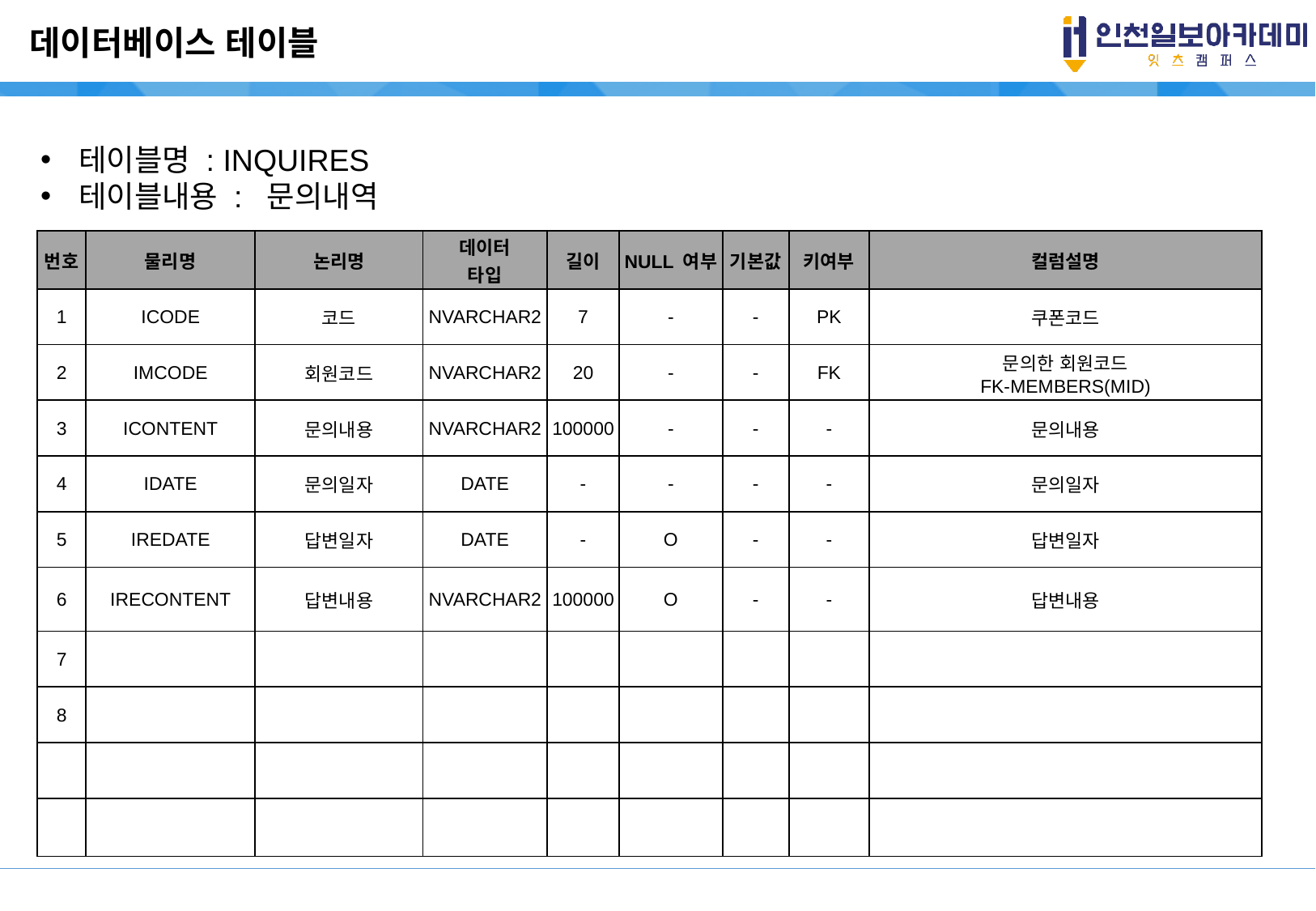

데이터베이스 테이블
테이블명 : INQUIRES
테이블내용 :  문의내역
| 번호 | 물리명 | 논리명 | 데이터 타입 | 길이 | NULL 여부 | 기본값 | 키여부 | 컬럼설명 |
| --- | --- | --- | --- | --- | --- | --- | --- | --- |
| 1 | ICODE | 코드 | NVARCHAR2 | 7 | - | - | PK | 쿠폰코드 |
| 2 | IMCODE | 회원코드 | NVARCHAR2 | 20 | - | - | FK | 문의한 회원코드 FK-MEMBERS(MID) |
| 3 | ICONTENT | 문의내용 | NVARCHAR2 | 100000 | - | - | - | 문의내용 |
| 4 | IDATE | 문의일자 | DATE | - | - | - | - | 문의일자 |
| 5 | IREDATE | 답변일자 | DATE | - | O | - | - | 답변일자 |
| 6 | IRECONTENT | 답변내용 | NVARCHAR2 | 100000 | O | - | - | 답변내용 |
| 7 |  |  |  |  |  |  |  |  |
| 8 |  |  |  |  |  |  |  |  |
|  |  |  |  |  |  |  |  |  |
|  |  |  |  |  |  |  |  |  |